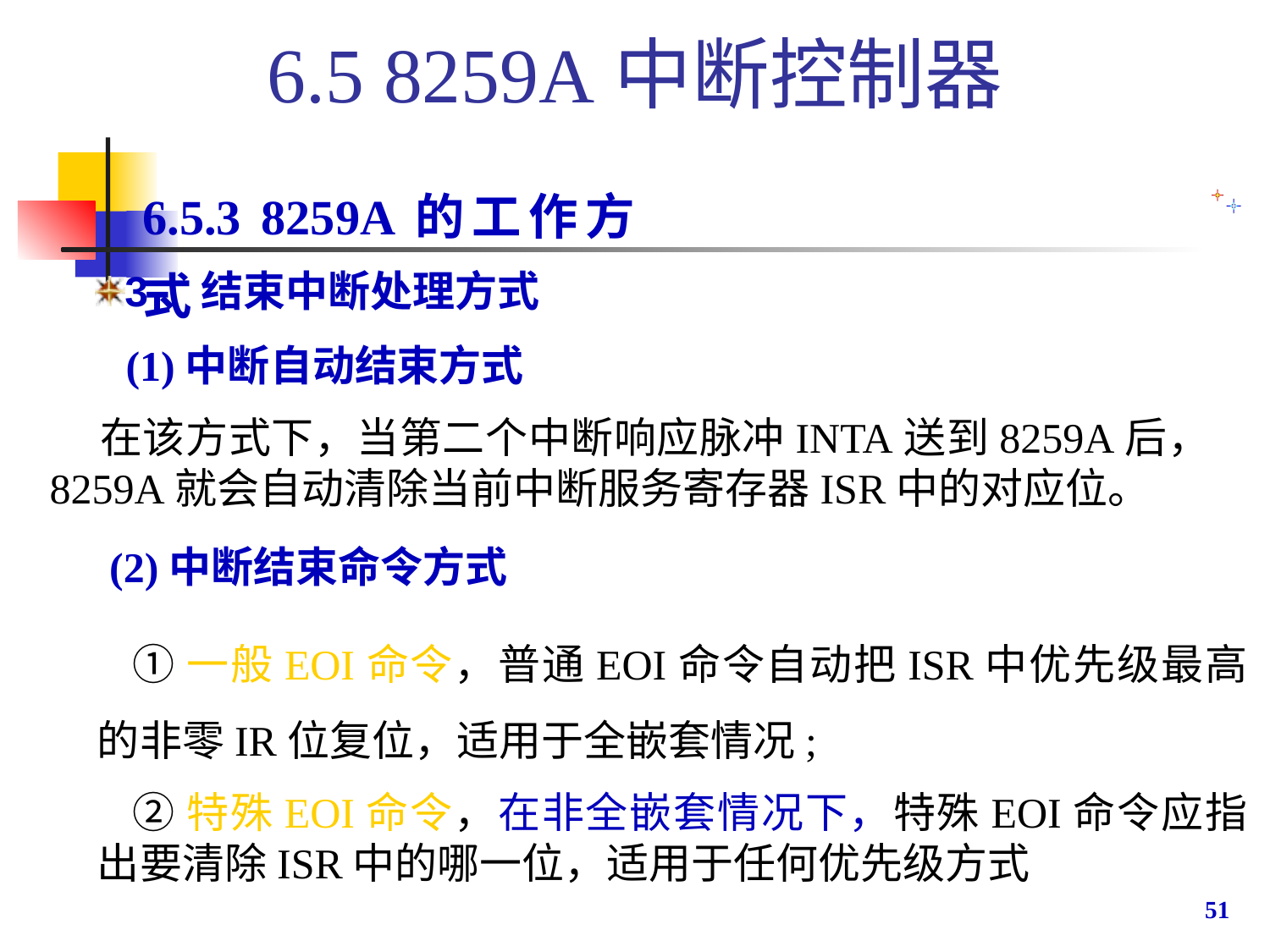

6.5 8259A中断控制器
6.5.3 8259A的工作方式
3、结束中断处理方式
   (1)中断自动结束方式
    在该方式下，当第二个中断响应脉冲INTA送到8259A后，8259A就会自动清除当前中断服务寄存器ISR中的对应位。
 (2)中断结束命令方式
   ①一般EOI命令，普通EOI命令自动把ISR中优先级最高的非零IR位复位，适用于全嵌套情况;
   ②特殊EOI命令，在非全嵌套情况下，特殊EOI命令应指出要清除ISR中的哪一位，适用于任何优先级方式

51